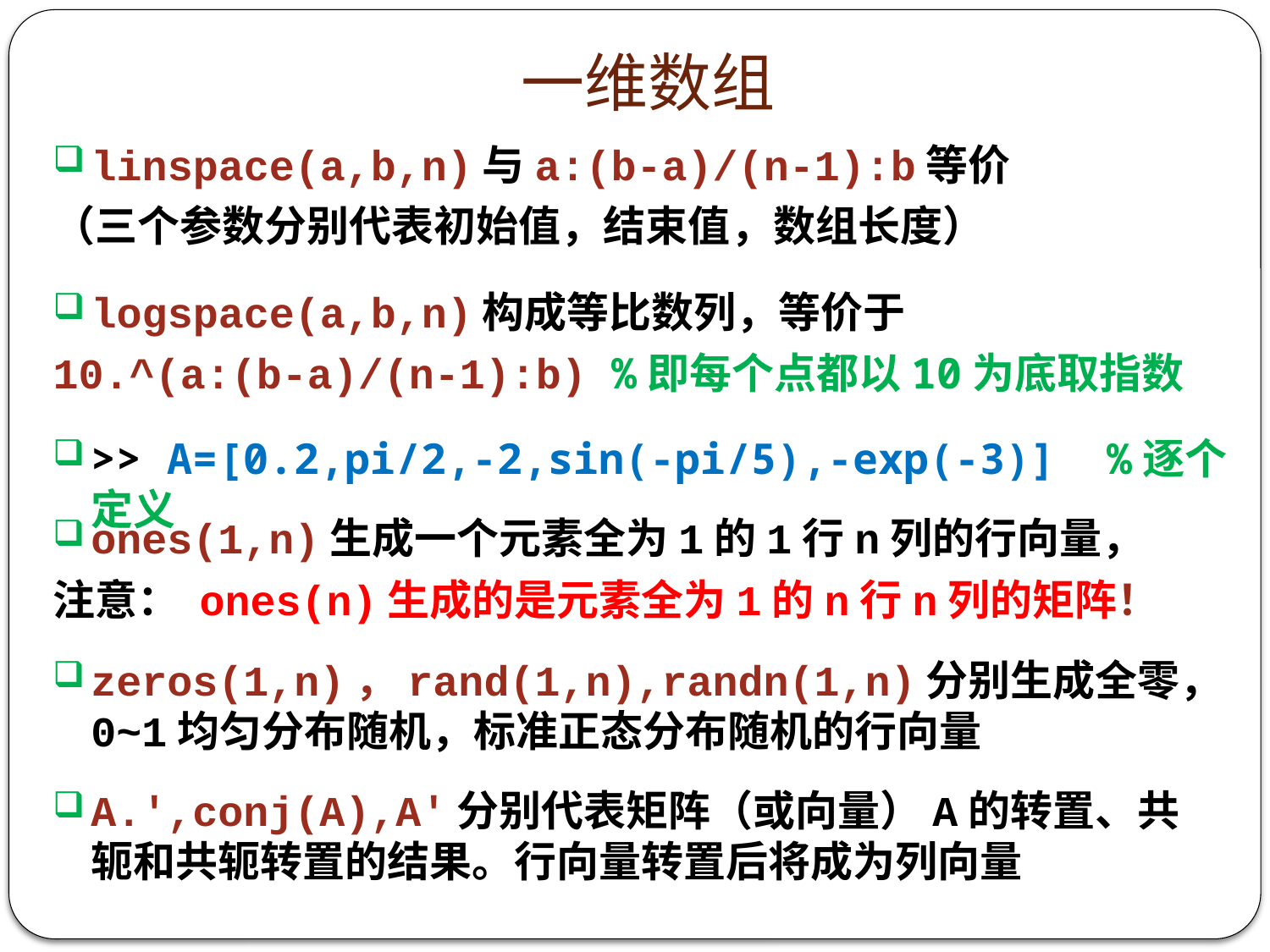

# 一维数组
linspace(a,b,n)与a:(b-a)/(n-1):b等价
（三个参数分别代表初始值，结束值，数组长度）
logspace(a,b,n)构成等比数列，等价于
10.^(a:(b-a)/(n-1):b) %即每个点都以10为底取指数
>> A=[0.2,pi/2,-2,sin(-pi/5),-exp(-3)]  %逐个定义
ones(1,n)生成一个元素全为1的1行n列的行向量，
注意： ones(n)生成的是元素全为1的n行n列的矩阵！
zeros(1,n)，rand(1,n),randn(1,n)分别生成全零，0~1均匀分布随机，标准正态分布随机的行向量
A.',conj(A),A'分别代表矩阵（或向量）A的转置、共轭和共轭转置的结果。行向量转置后将成为列向量